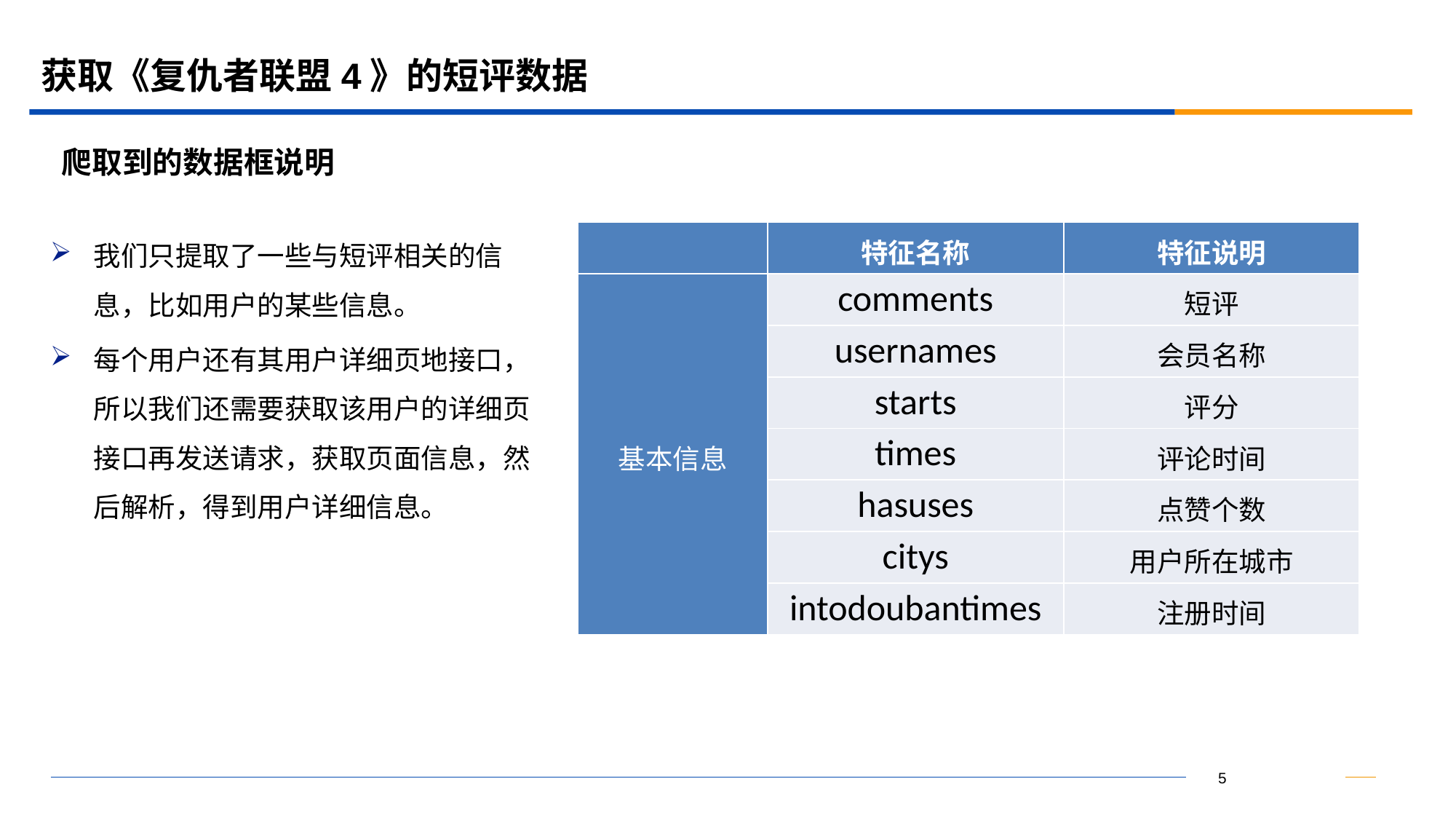

# 获取《复仇者联盟4》的短评数据
爬取到的数据框说明
我们只提取了一些与短评相关的信息，比如用户的某些信息。
每个用户还有其用户详细页地接口，所以我们还需要获取该用户的详细页接口再发送请求，获取页面信息，然后解析，得到用户详细信息。

|  | 特征名称 | 特征说明 |
| --- | --- | --- |
| 基本信息 | comments | 短评 |
|  | usernames | 会员名称 |
|  | starts | 评分 |
|  | times | 评论时间 |
|  | hasuses | 点赞个数 |
|  | citys | 用户所在城市 |
|  | intodoubantimes | 注册时间 |